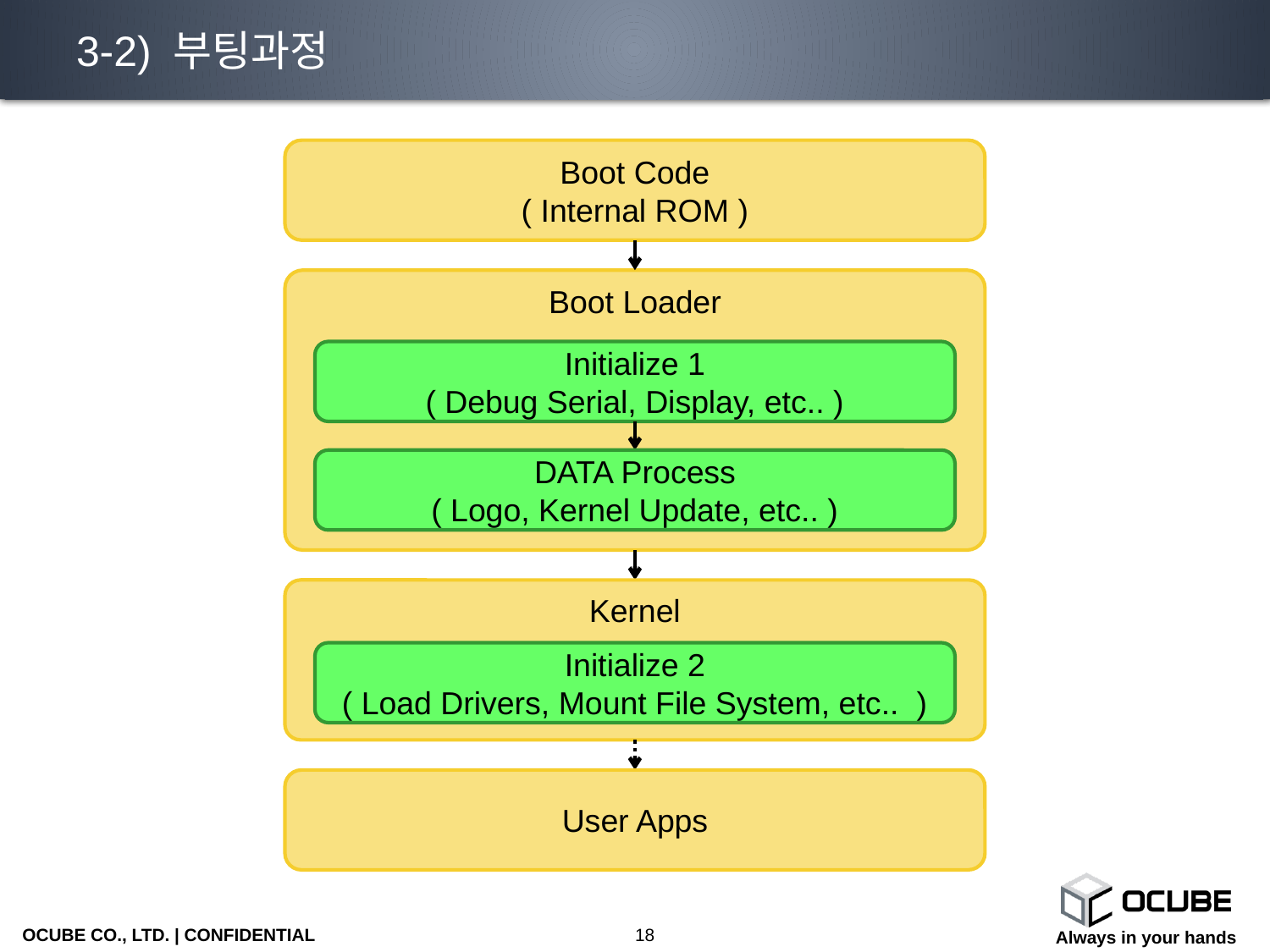

# 3-2) 부팅과정
Boot Code
( Internal ROM )
Boot Loader
Initialize 1
( Debug Serial, Display, etc.. )
DATA Process
( Logo, Kernel Update, etc.. )
Kernel
Initialize 2
( Load Drivers, Mount File System, etc..  )
User Apps